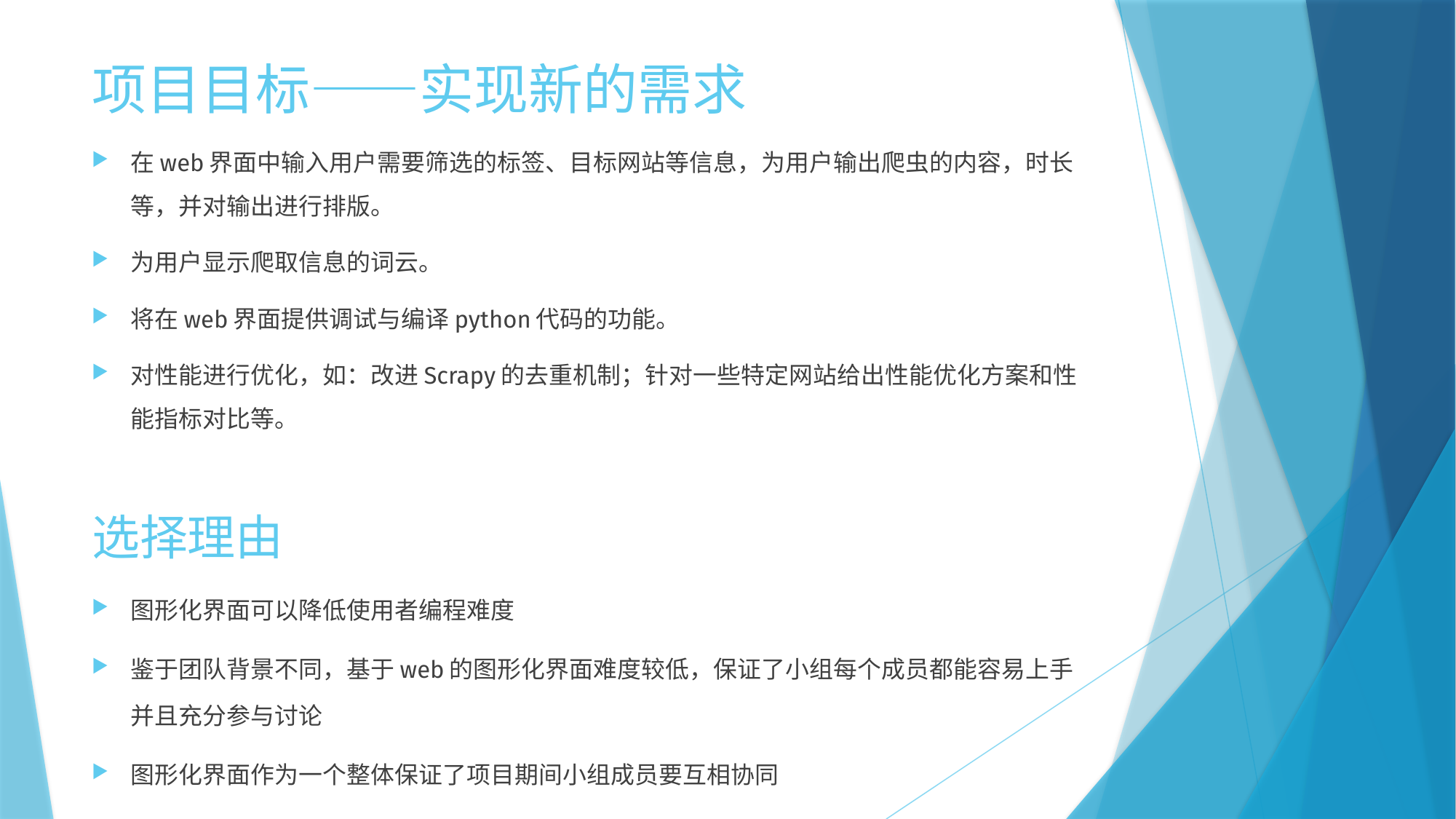

# 项目目标——实现新的需求
在web界面中输入用户需要筛选的标签、目标网站等信息，为用户输出爬虫的内容，时长等，并对输出进行排版。
为用户显示爬取信息的词云。
将在web界面提供调试与编译python代码的功能。
对性能进行优化，如：改进Scrapy的去重机制；针对一些特定网站给出性能优化方案和性能指标对比等。

选择理由
图形化界面可以降低使用者编程难度
鉴于团队背景不同，基于web的图形化界面难度较低，保证了小组每个成员都能容易上手并且充分参与讨论
图形化界面作为一个整体保证了项目期间小组成员要互相协同